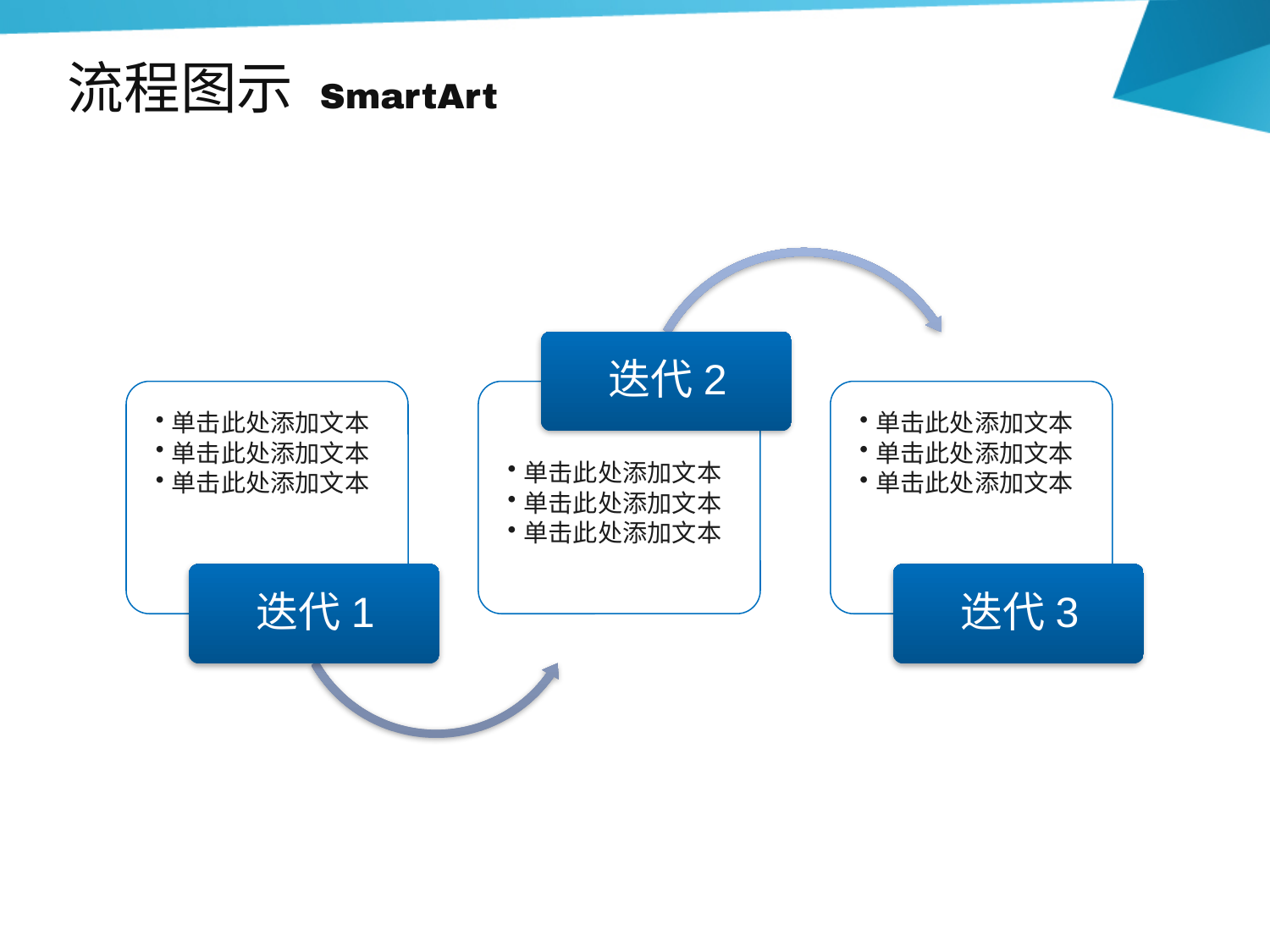

# 流程图示 SmartArt
单击此处添加文本
单击此处添加文本
单击此处添加文本
迭代1
单击此处添加文本
单击此处添加文本
单击此处添加文本
迭代2
单击此处添加文本
单击此处添加文本
单击此处添加文本
迭代3